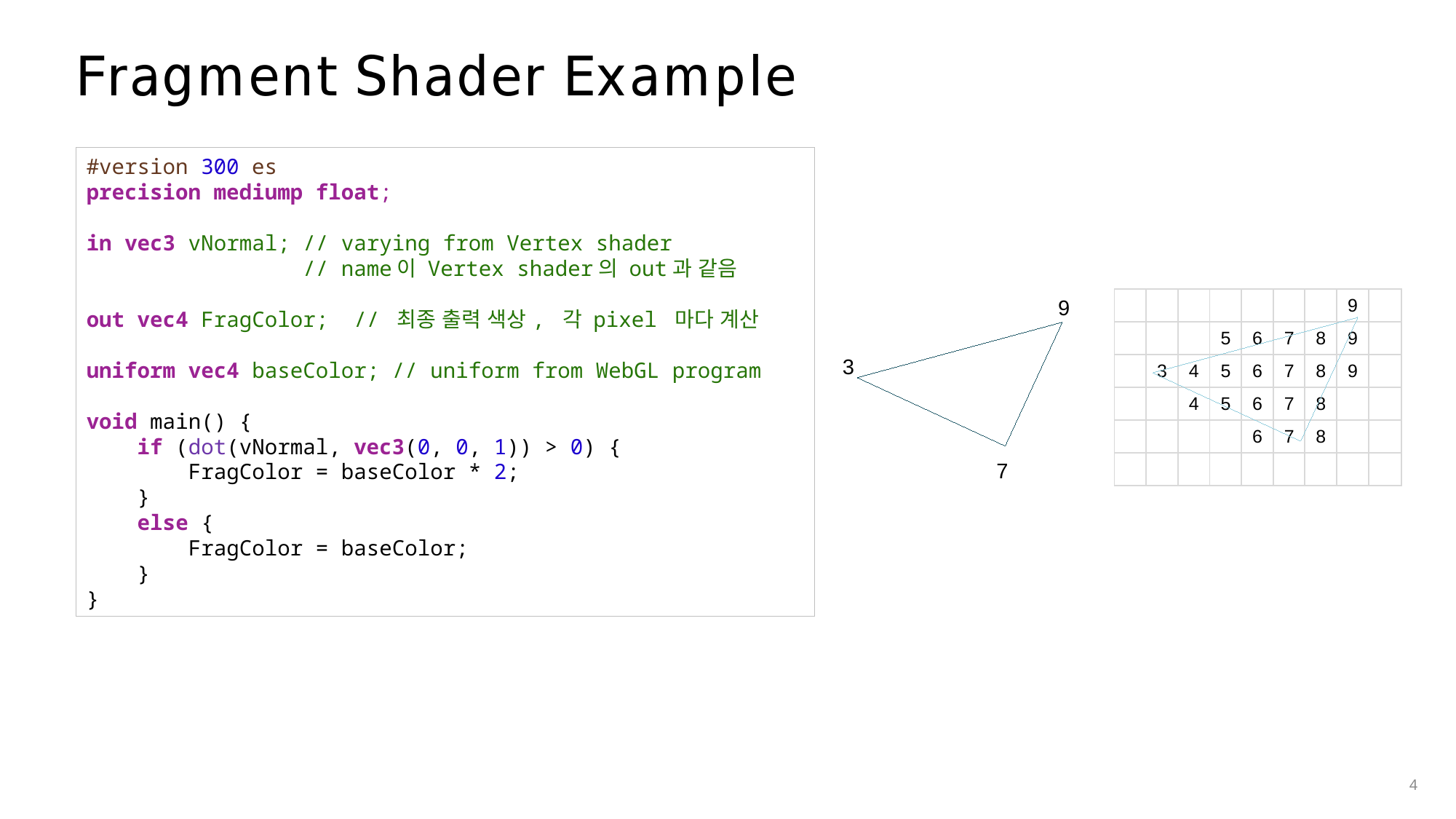

# Fragment Shader Example
#version 300 es
precision mediump float;
in vec3 vNormal; // varying from Vertex shader
                 // name이 Vertex shader의 out과 같음

out vec4 FragColor;  // 최종 출력 색상, 각 pixel 마다 계산

uniform vec4 baseColor; // uniform from WebGL program

void main() {
    if (dot(vNormal, vec3(0, 0, 1)) > 0) {
        FragColor = baseColor * 2;
    }
    else {
        FragColor = baseColor;
    }
}

9
3
7
|  |  |  |  |  |  |  | 9 |  |
| --- | --- | --- | --- | --- | --- | --- | --- | --- |
|  |  |  | 5 | 6 | 7 | 8 | 9 |  |
|  | 3 | 4 | 5 | 6 | 7 | 8 | 9 |  |
|  |  | 4 | 5 | 6 | 7 | 8 |  |  |
|  |  |  |  | 6 | 7 | 8 |  |  |
|  |  |  |  |  |  |  |  |  |
4